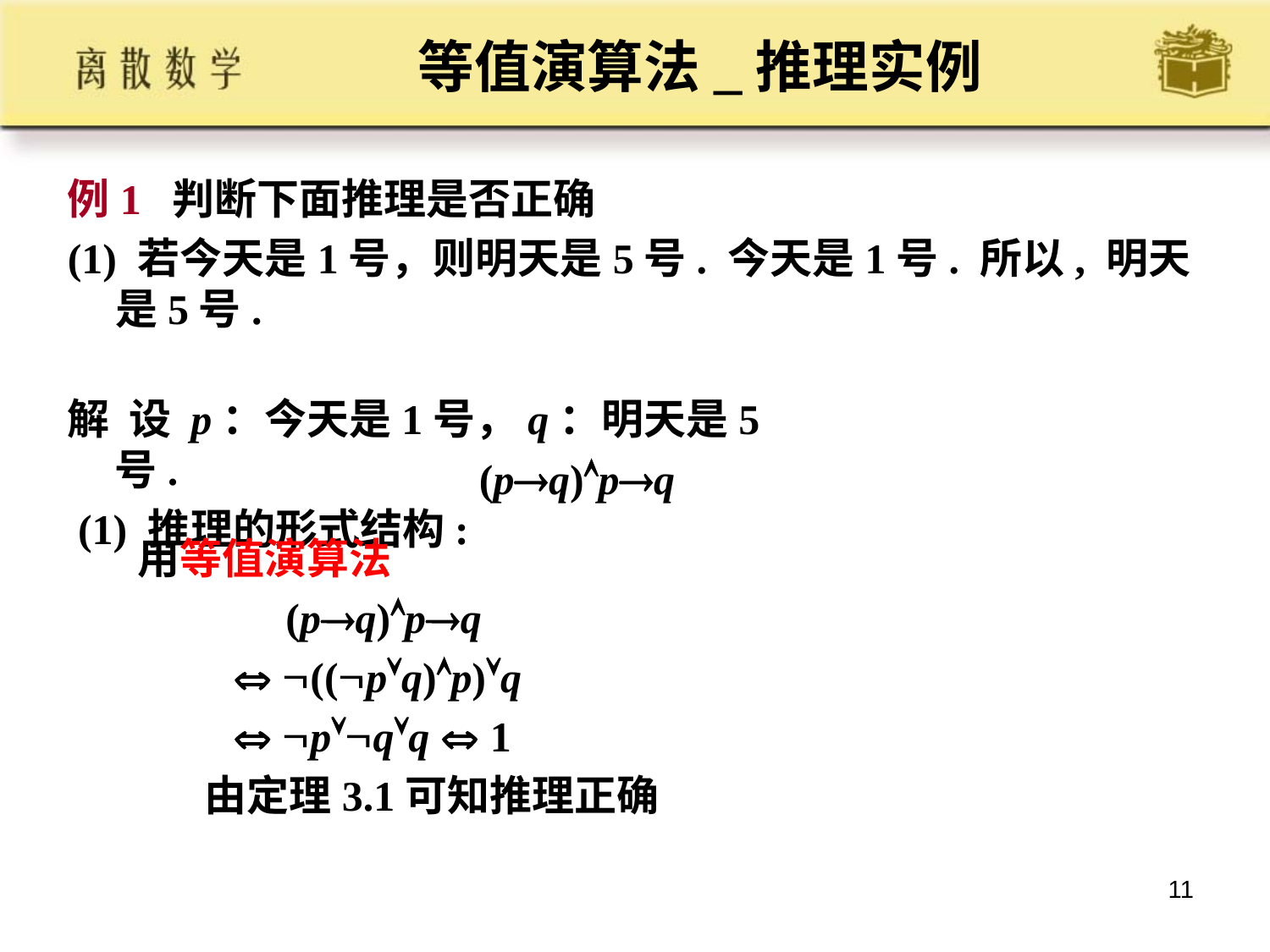

# 等值演算法_推理实例
例1  判断下面推理是否正确
(1) 若今天是1号，则明天是5号. 今天是1号. 所以, 明天是5号.
解  设 p：今天是1号，q：明天是5号.
 (1) 推理的形式结构:
   (p→q)∧p→q
用等值演算法
              (p→q)∧p→q
         ⇔ ¬((¬p∨q)∧p)∨q
         ⇔ ¬p∨¬q∨q ⇔ 1
      由定理3.1可知推理正确
11